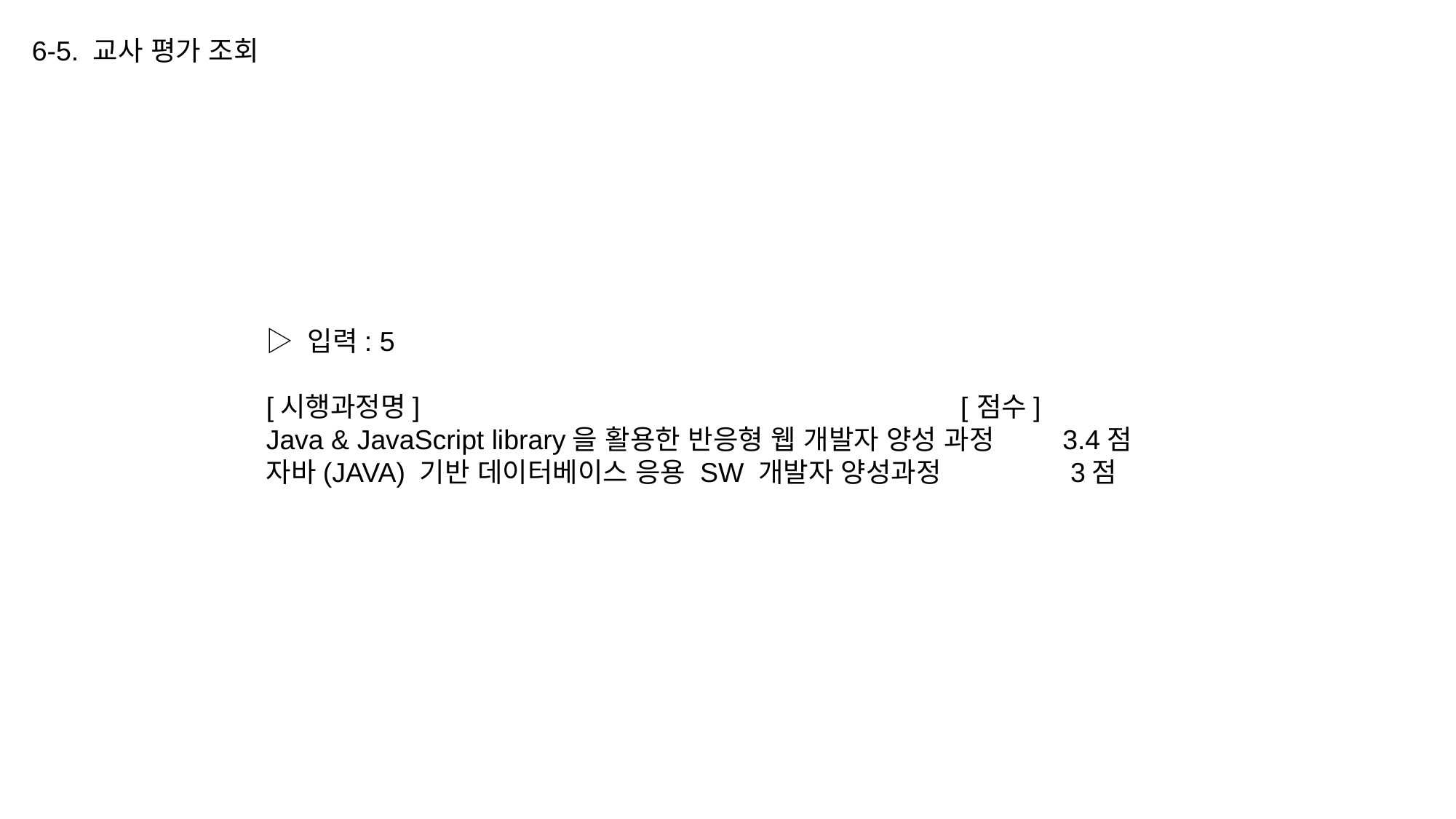

6-5. 교사 평가 조회

▷ 입력: 5

[시행과정명]                                                                       [점수]
Java & JavaScript library을 활용한 반응형 웹 개발자 양성 과정        3.4점
자바(JAVA) 기반 데이터베이스 응용 SW 개발자 양성과정                3점